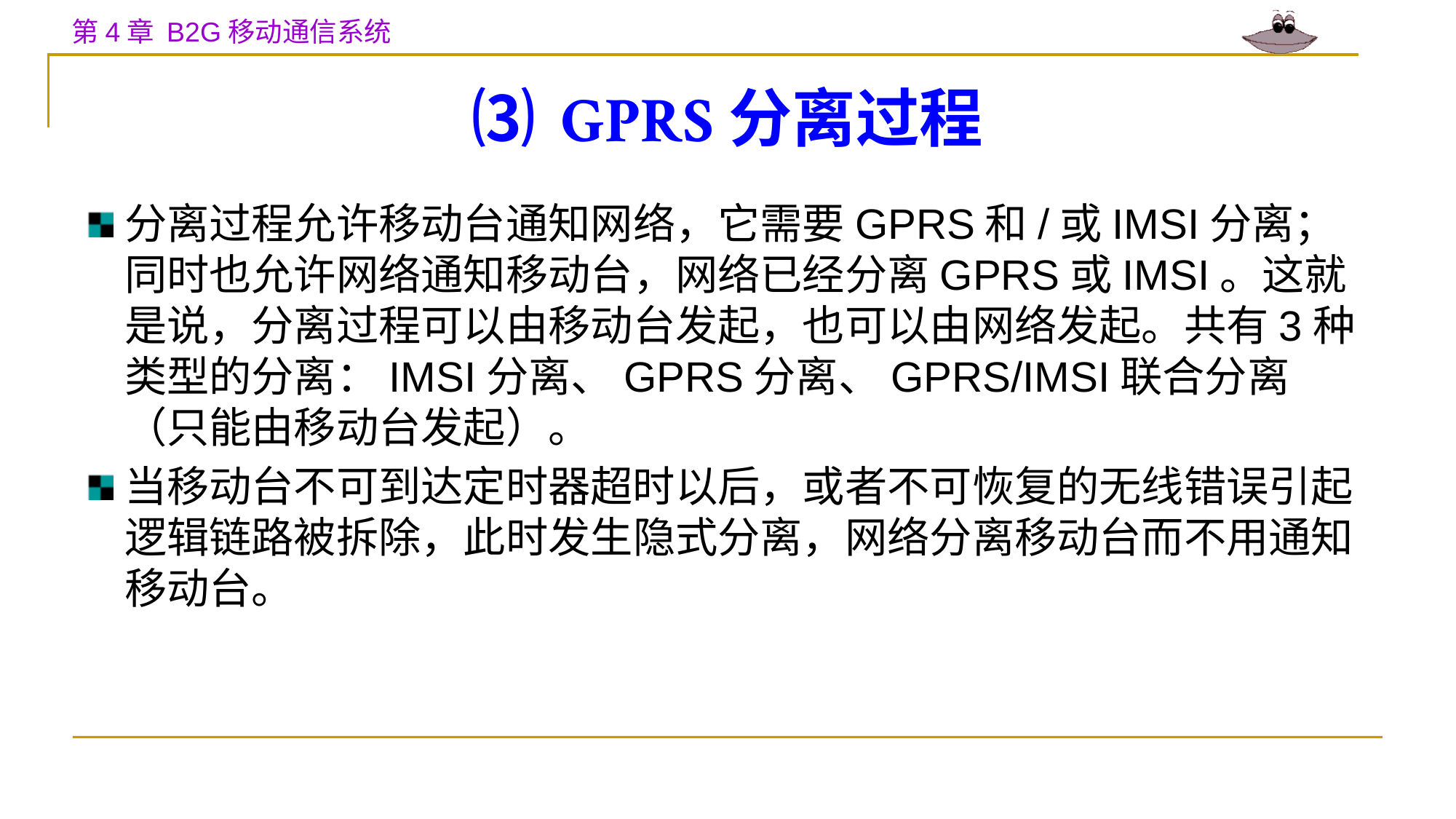

# ⑶  GPRS分离过程
分离过程允许移动台通知网络，它需要GPRS和/或IMSI分离；同时也允许网络通知移动台，网络已经分离GPRS或IMSI。这就是说，分离过程可以由移动台发起，也可以由网络发起。共有3种类型的分离：IMSI分离、GPRS分离、GPRS/IMSI联合分离（只能由移动台发起）。
当移动台不可到达定时器超时以后，或者不可恢复的无线错误引起逻辑链路被拆除，此时发生隐式分离，网络分离移动台而不用通知移动台。